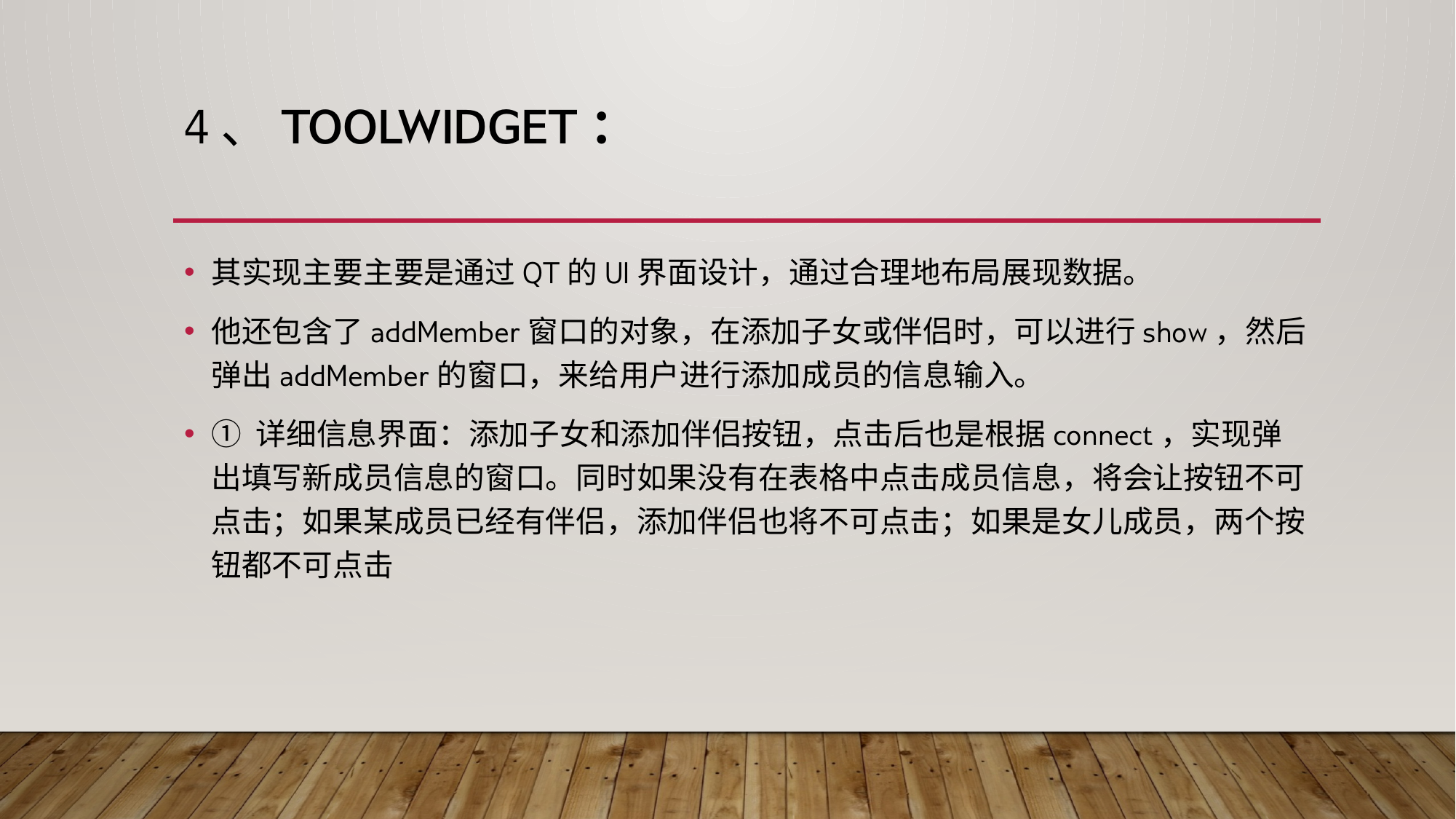

# 4、toolwidget：
其实现主要主要是通过QT的UI界面设计，通过合理地布局展现数据。
他还包含了addMember窗口的对象，在添加子女或伴侣时，可以进行show，然后弹出addMember的窗口，来给用户进行添加成员的信息输入。
① 详细信息界面：添加子女和添加伴侣按钮，点击后也是根据connect，实现弹出填写新成员信息的窗口。同时如果没有在表格中点击成员信息，将会让按钮不可点击；如果某成员已经有伴侣，添加伴侣也将不可点击；如果是女儿成员，两个按钮都不可点击